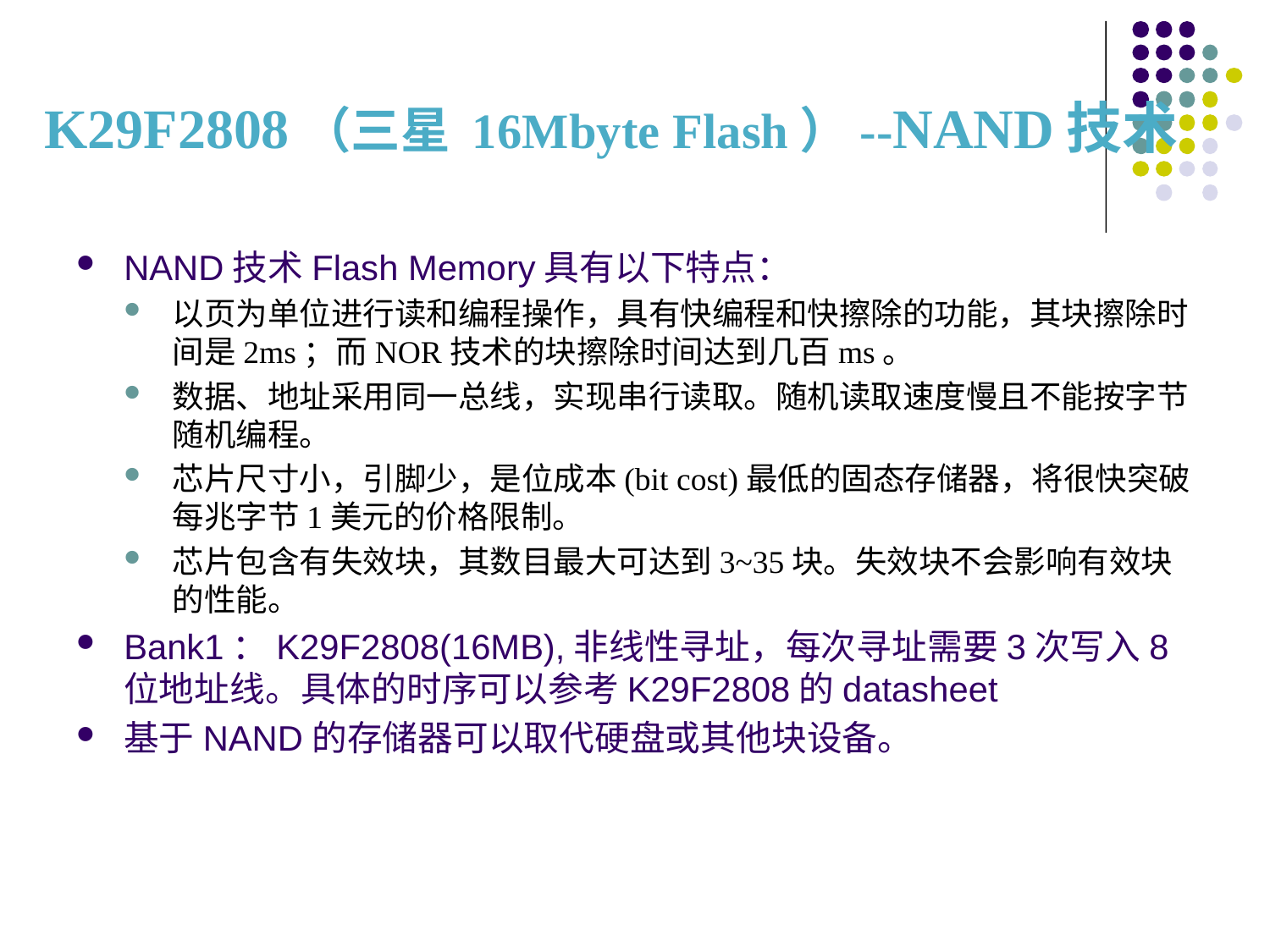

# K29F2808（三星 16Mbyte Flash）--NAND技术
NAND技术Flash Memory具有以下特点：
以页为单位进行读和编程操作，具有快编程和快擦除的功能，其块擦除时间是2ms；而NOR技术的块擦除时间达到几百ms。
数据、地址采用同一总线，实现串行读取。随机读取速度慢且不能按字节随机编程。
芯片尺寸小，引脚少，是位成本(bit cost)最低的固态存储器，将很快突破每兆字节1美元的价格限制。
芯片包含有失效块，其数目最大可达到3~35块。失效块不会影响有效块的性能。
Bank1：K29F2808(16MB),非线性寻址，每次寻址需要3次写入8位地址线。具体的时序可以参考K29F2808的datasheet
基于NAND的存储器可以取代硬盘或其他块设备。